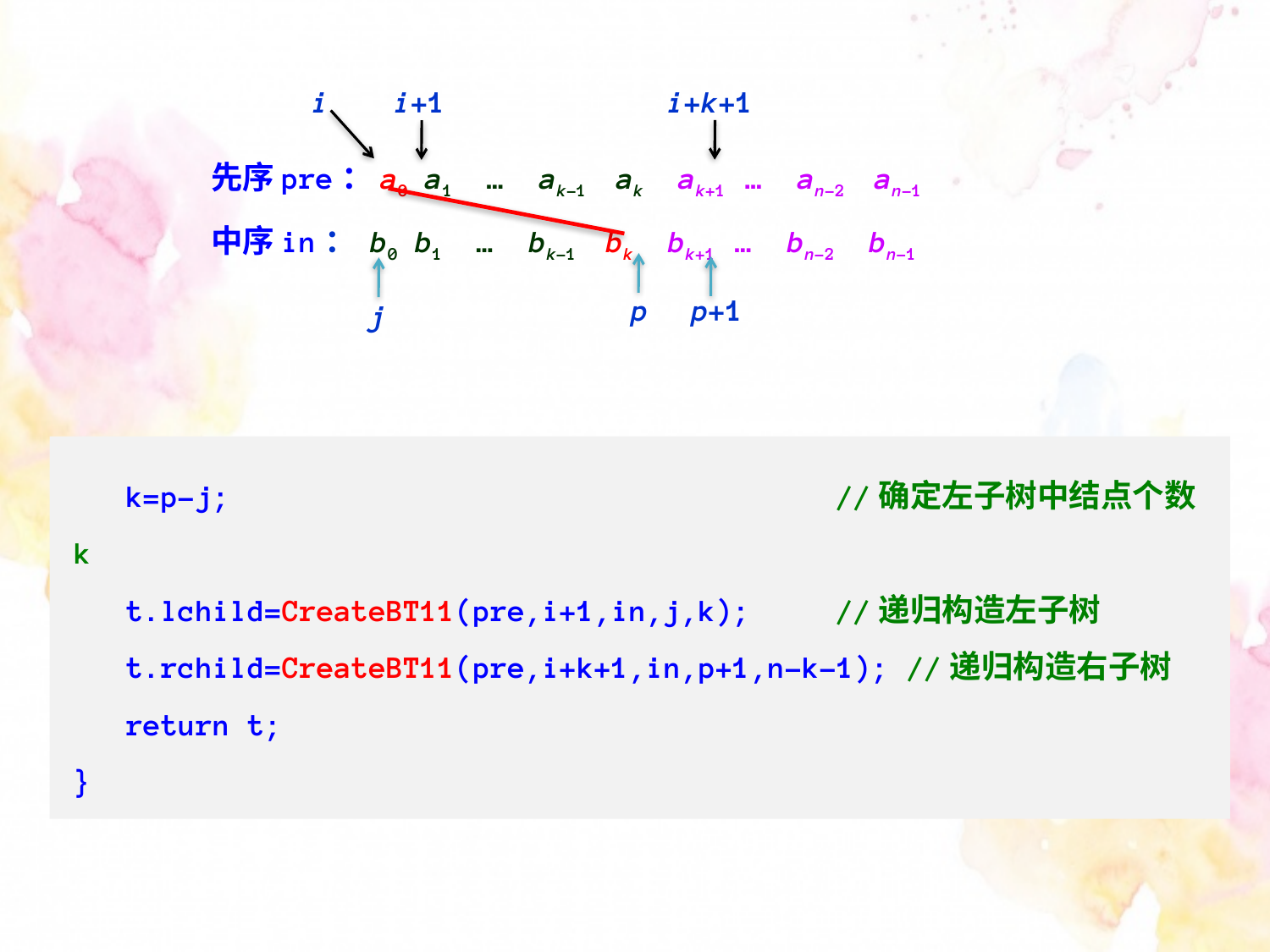

i
i+1
i+k+1
先序pre：a0 a1  …  ak-1   ak  ak+1  …  an-2   an-1
中序in： b0 b1  …  bk-1   bk  bk+1  …  bn-2  bn-1
p
p+1
j
   k=p-j;					//确定左子树中结点个数k
   t.lchild=CreateBT11(pre,i+1,in,j,k);	//递归构造左子树
   t.rchild=CreateBT11(pre,i+k+1,in,p+1,n-k-1); //递归构造右子树
   return t;
}